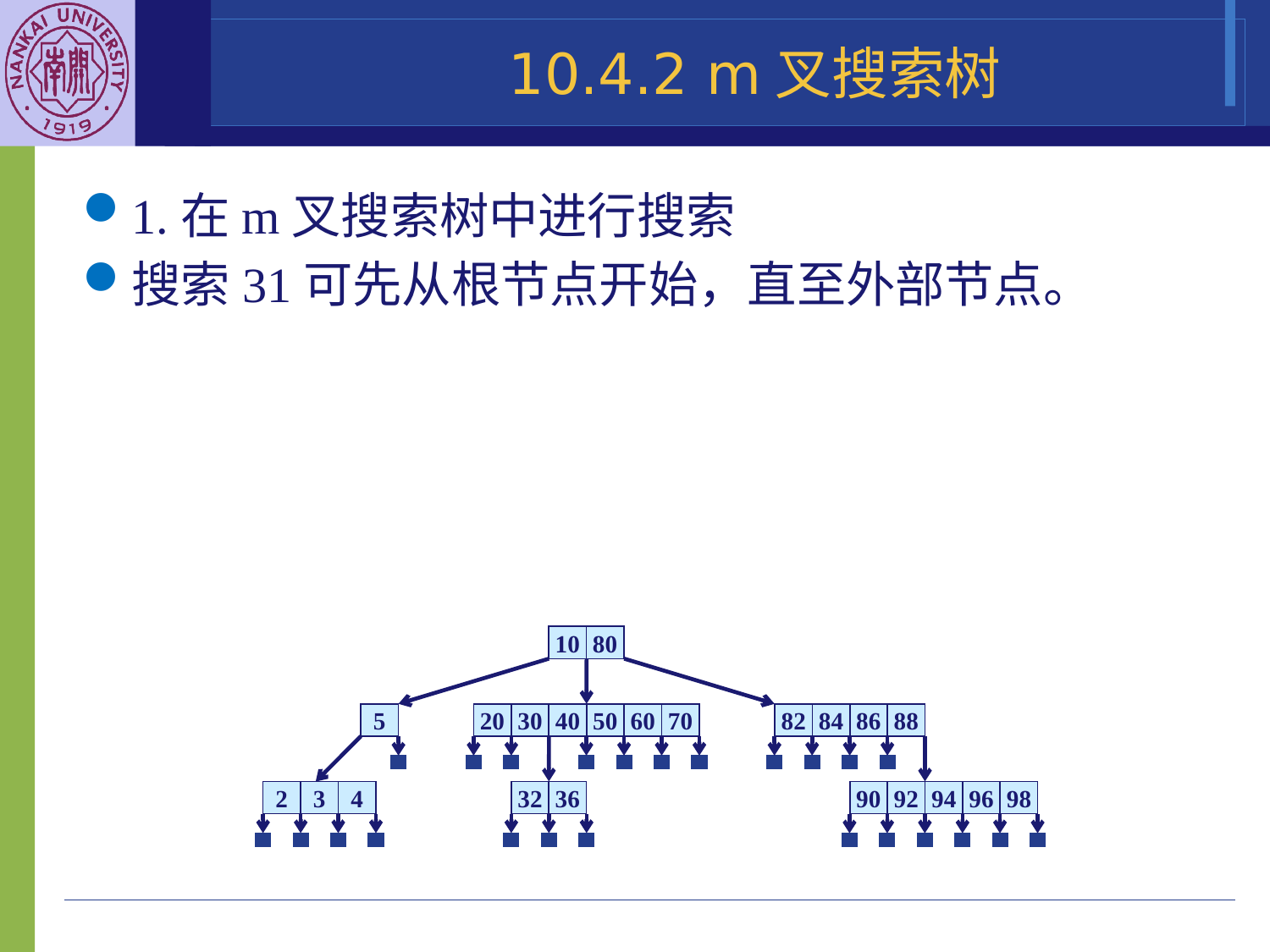

10.4.2 m叉搜索树
1.在m叉搜索树中进行搜索
搜索31可先从根节点开始，直至外部节点。
10
80

5
20
30
40
50
60
70
82
84
86
88

2
3
4
32
36
90
92
94
96
98

47